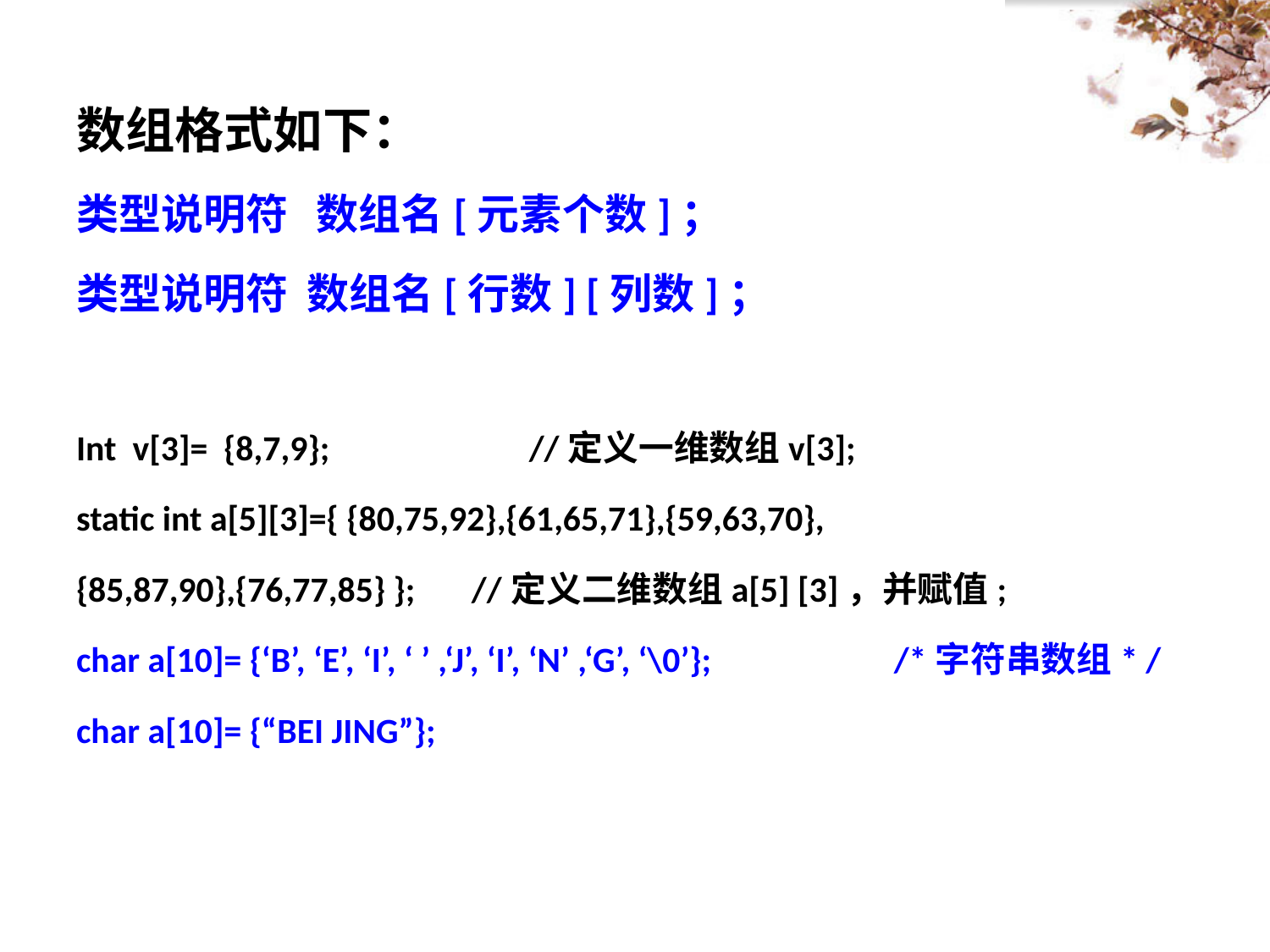

数组格式如下：
类型说明符   数组名[元素个数]；
类型说明符  数组名[行数] [列数]；

Int  v[3]=  {8,7,9};		   //定义一维数组v[3];
static int a[5][3]={ {80,75,92},{61,65,71},{59,63,70},
{85,87,90},{76,77,85} };       //定义二维数组a[5] [3]，并赋值;
char a[10]= {‘B’, ‘E’, ‘I’, ‘ ’ ,‘J’, ‘I’, ‘N’ ,‘G’, ‘\0’};		 /*字符串数组* /
char a[10]= {“BEI JING”};